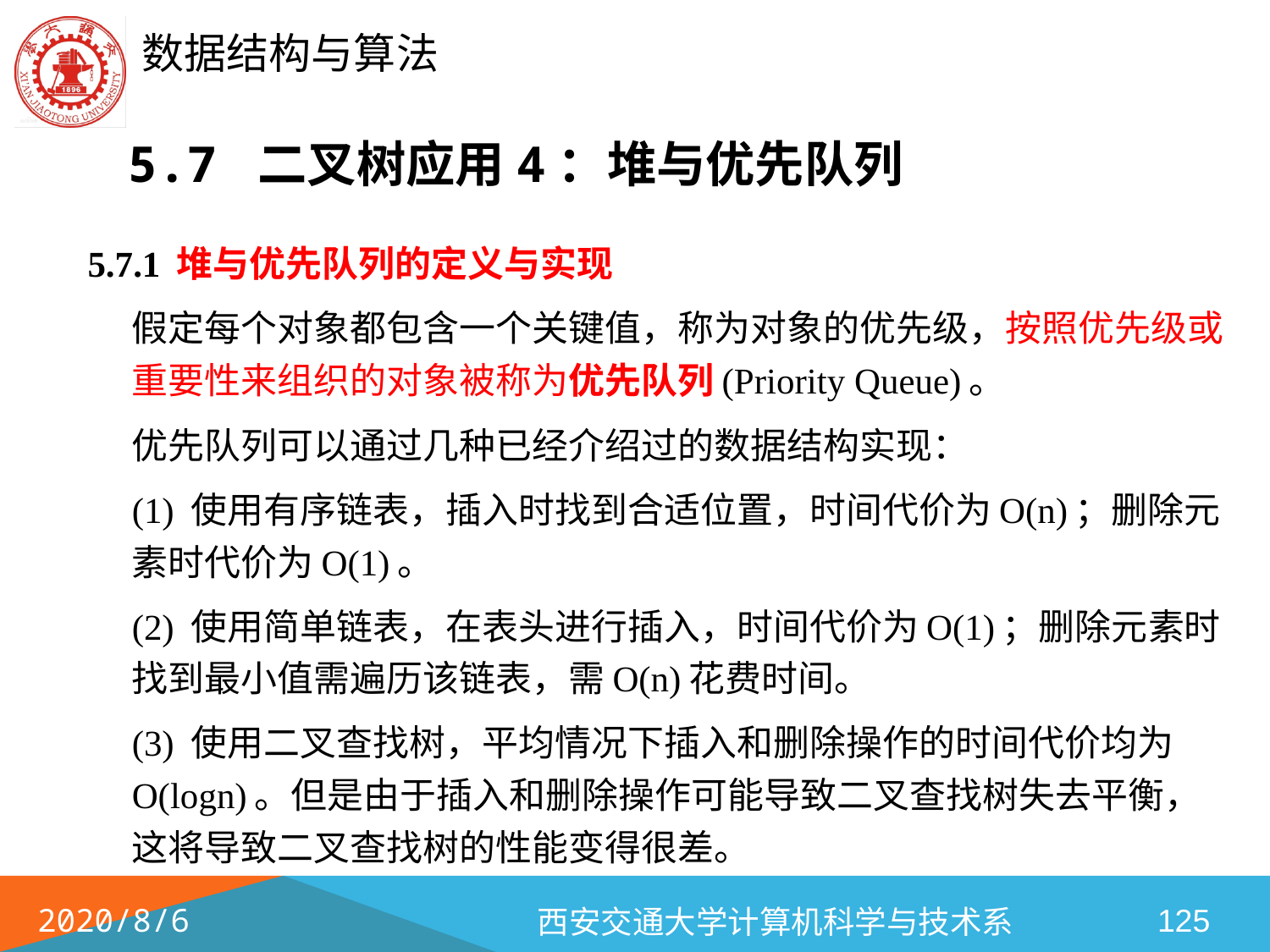

# 5.7 二叉树应用4：堆与优先队列
5.7.1 堆与优先队列的定义与实现
	假定每个对象都包含一个关键值，称为对象的优先级，按照优先级或重要性来组织的对象被称为优先队列(Priority Queue)。
	优先队列可以通过几种已经介绍过的数据结构实现：
	(1) 使用有序链表，插入时找到合适位置，时间代价为O(n)；删除元素时代价为O(1)。
	(2) 使用简单链表，在表头进行插入，时间代价为O(1)；删除元素时找到最小值需遍历该链表，需O(n)花费时间。
	(3) 使用二叉查找树，平均情况下插入和删除操作的时间代价均为O(logn)。但是由于插入和删除操作可能导致二叉查找树失去平衡，这将导致二叉查找树的性能变得很差。